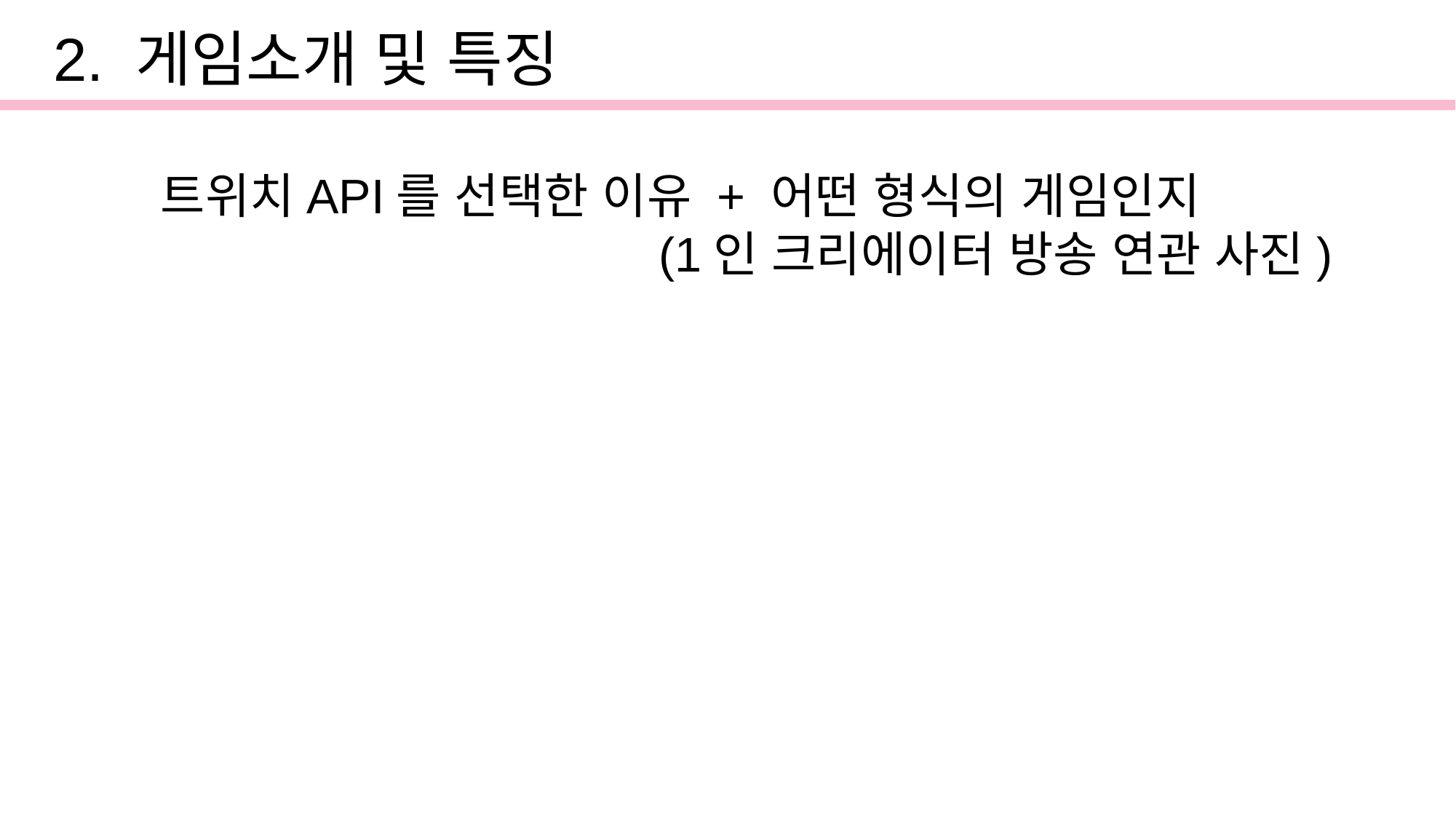

2. 게임소개 및 특징

트위치API를 선택한 이유 + 어떤 형식의 게임인지
                                     (1인 크리에이터 방송 연관 사진)